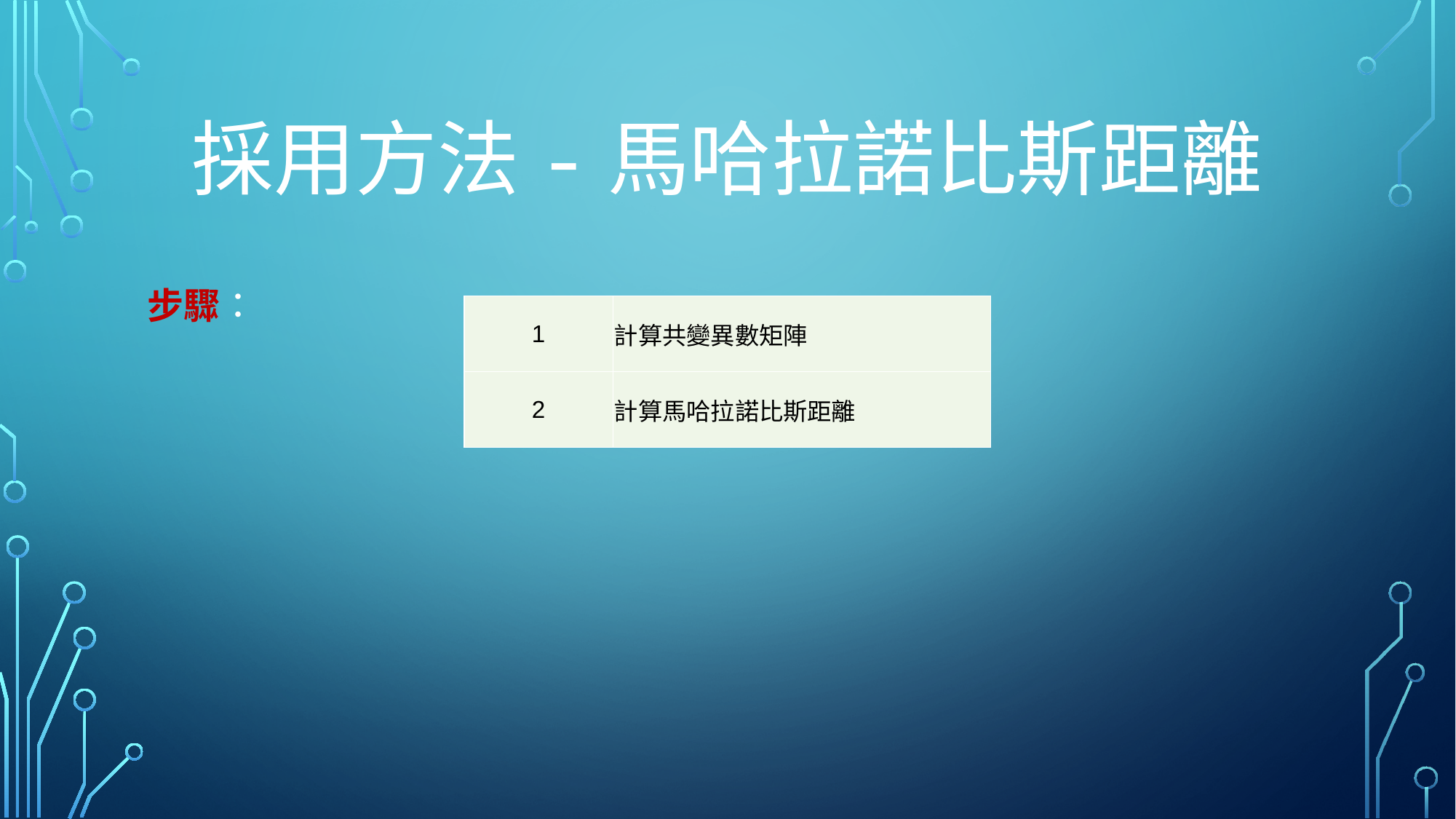

# 採用方法-馬哈拉諾比斯距離
步驟：

| 1 | 計算共變異數矩陣 |
| --- | --- |
| 2 | 計算馬哈拉諾比斯距離 |